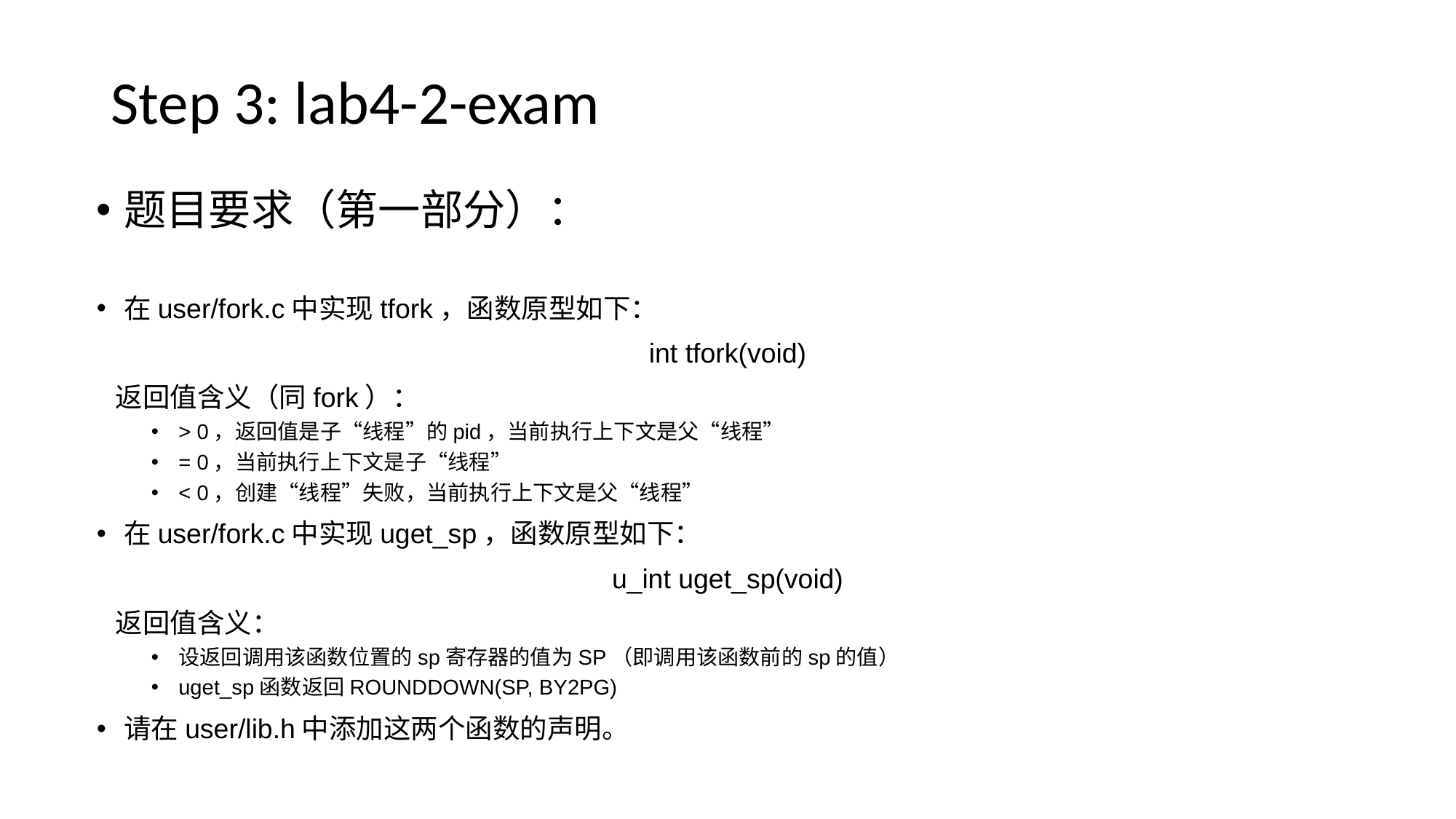

# Step 3: lab4-2-exam
题目要求（第一部分）：

在user/fork.c中实现tfork，函数原型如下：
int tfork(void)
  返回值含义（同fork）：
> 0，返回值是子“线程”的pid，当前执行上下文是父“线程”
= 0，当前执行上下文是子“线程”
< 0，创建“线程”失败，当前执行上下文是父“线程”
在user/fork.c中实现uget_sp，函数原型如下：
u_int uget_sp(void)
  返回值含义：
设返回调用该函数位置的sp寄存器的值为SP（即调用该函数前的sp的值）
uget_sp函数返回ROUNDDOWN(SP, BY2PG)
请在user/lib.h中添加这两个函数的声明。